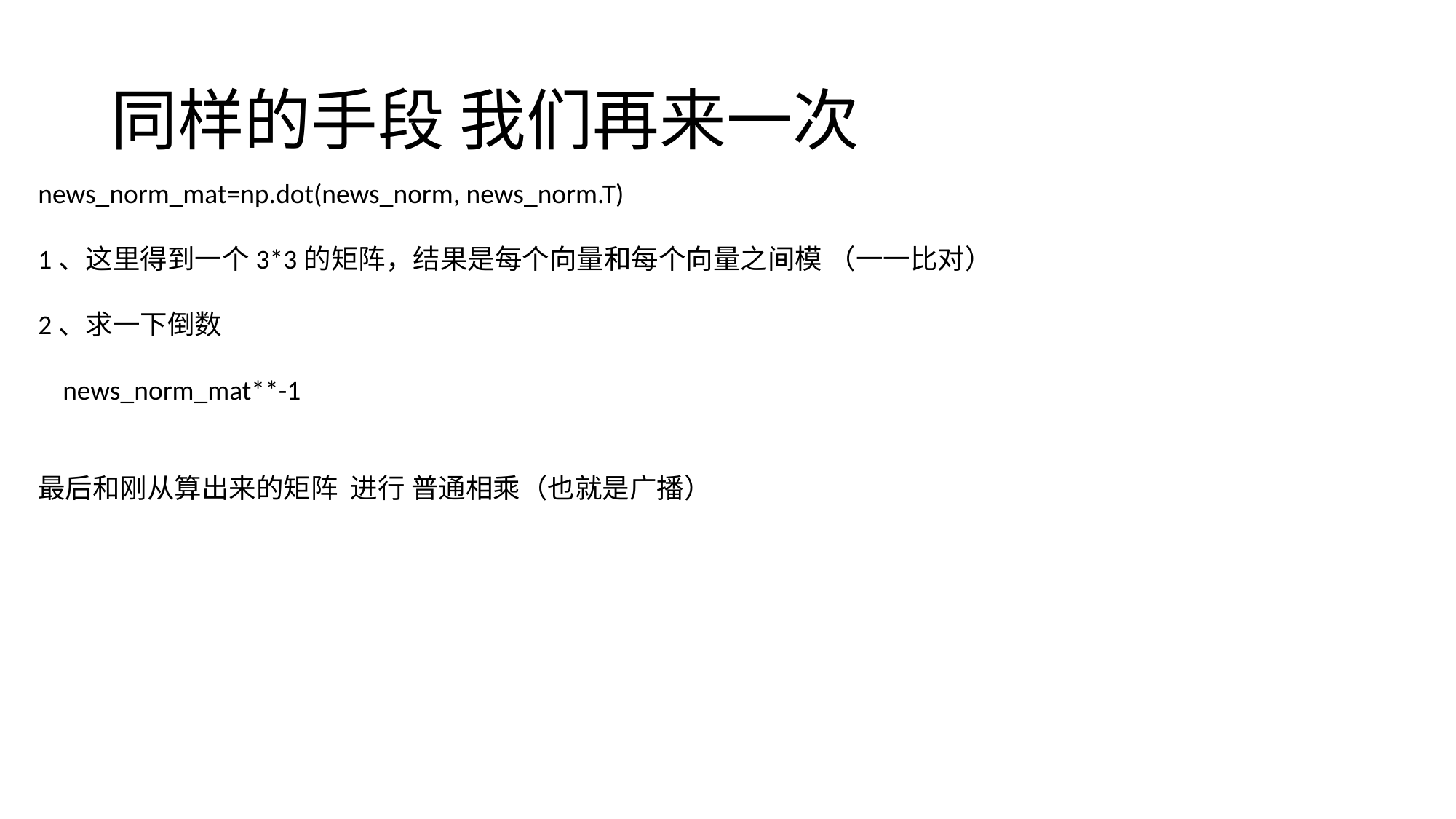

# 同样的手段 我们再来一次
news_norm_mat=np.dot(news_norm, news_norm.T)

1、这里得到一个3*3的矩阵，结果是每个向量和每个向量之间模 （一一比对）

2、求一下倒数

    news_norm_mat**-1

最后和刚从算出来的矩阵  进行 普通相乘（也就是广播）